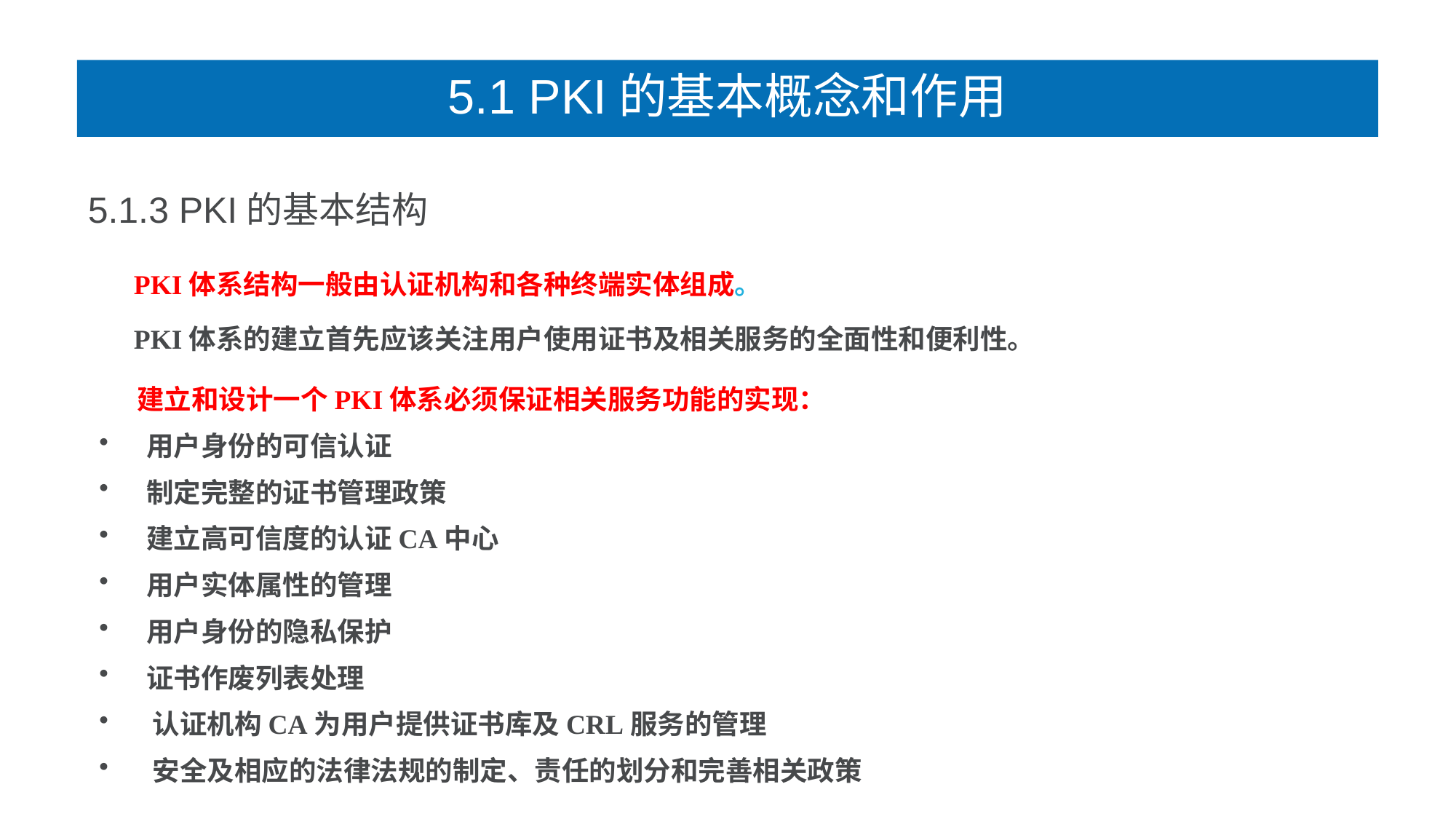

# 5.1 PKI的基本概念和作用
5.1.3 PKI的基本结构

     PKI体系结构一般由认证机构和各种终端实体组成。
     PKI体系的建立首先应该关注用户使用证书及相关服务的全面性和便利性。
     建立和设计一个PKI体系必须保证相关服务功能的实现：
     用户身份的可信认证
     制定完整的证书管理政策
     建立高可信度的认证CA中心
     用户实体属性的管理
     用户身份的隐私保护
     证书作废列表处理
      认证机构CA为用户提供证书库及CRL服务的管理
      安全及相应的法律法规的制定、责任的划分和完善相关政策